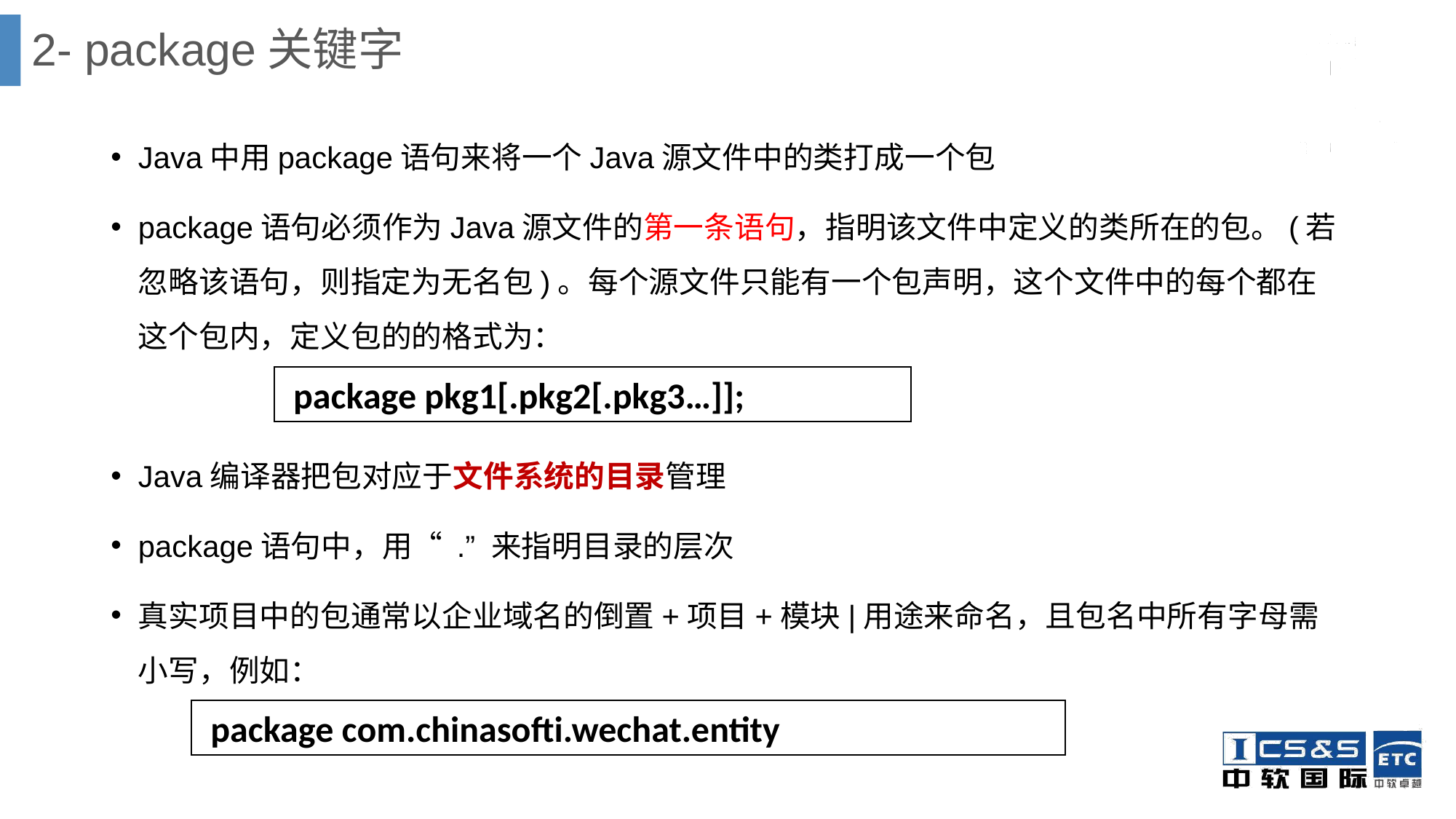

# 2- package关键字
Java中用package语句来将一个Java源文件中的类打成一个包
package语句必须作为Java源文件的第一条语句，指明该文件中定义的类所在的包。(若忽略该语句，则指定为无名包)。每个源文件只能有一个包声明，这个文件中的每个都在这个包内，定义包的的格式为：

Java编译器把包对应于文件系统的目录管理
package语句中，用“ .” 来指明目录的层次
真实项目中的包通常以企业域名的倒置+项目+模块|用途来命名，且包名中所有字母需小写，例如：

 package pkg1[.pkg2[.pkg3…]];
 package com.chinasofti.wechat.entity